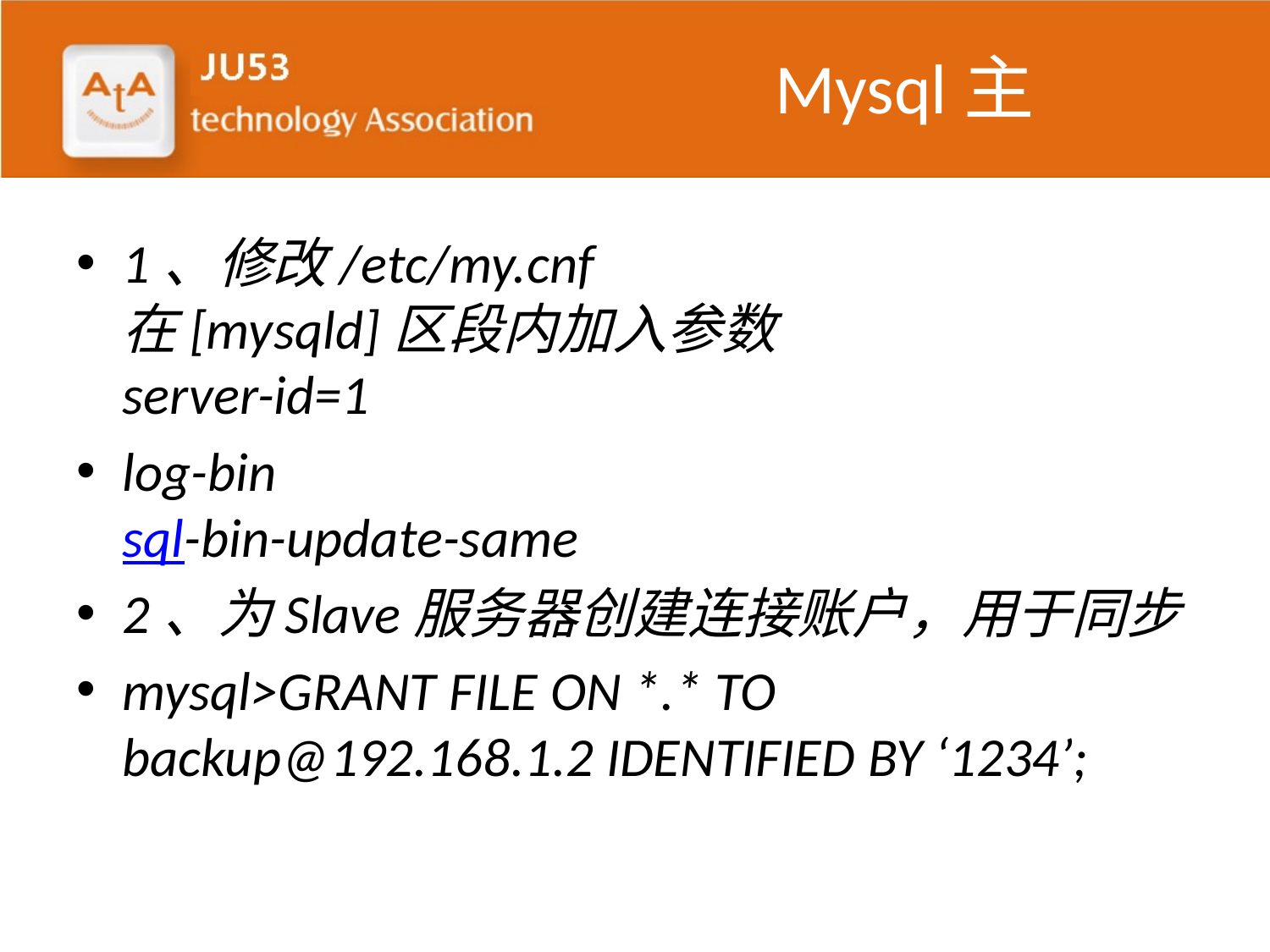

# Mysql主
1、修改/etc/my.cnf 
在[mysqld]区段内加入参数 
server-id=1
log-bin 
sql-bin-update-same
2、为Slave服务器创建连接账户，用于同步
mysql>GRANT FILE ON *.* TO backup@192.168.1.2 IDENTIFIED BY ‘1234’;